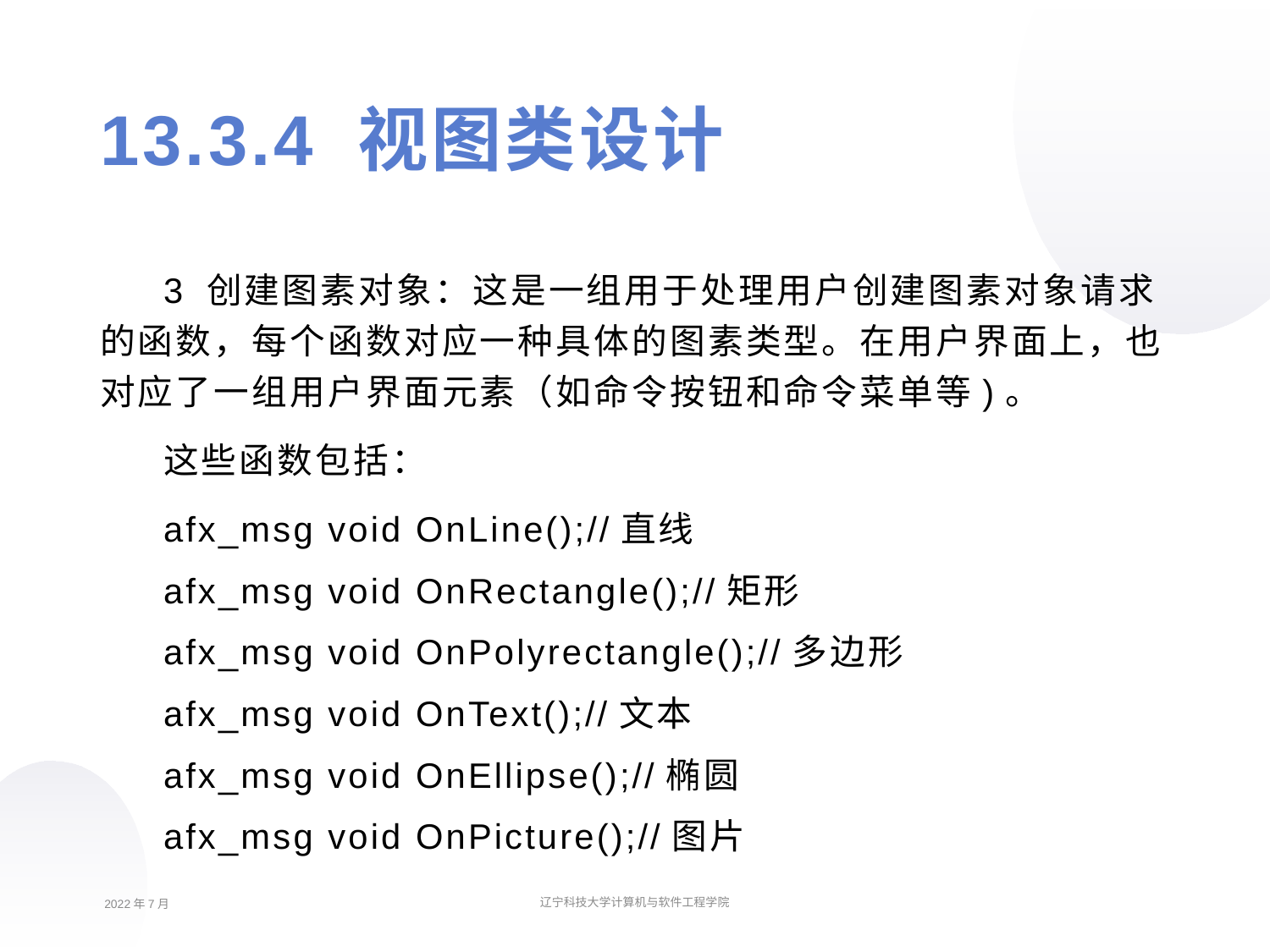

13.3.4 视图类设计
3 创建图素对象：这是一组用于处理用户创建图素对象请求的函数，每个函数对应一种具体的图素类型。在用户界面上，也对应了一组用户界面元素（如命令按钮和命令菜单等)。
这些函数包括：
afx_msg void OnLine();//直线
afx_msg void OnRectangle();//矩形
afx_msg void OnPolyrectangle();//多边形
afx_msg void OnText();//文本
afx_msg void OnEllipse();//椭圆
afx_msg void OnPicture();//图片

2022年7月
辽宁科技大学计算机与软件工程学院
55